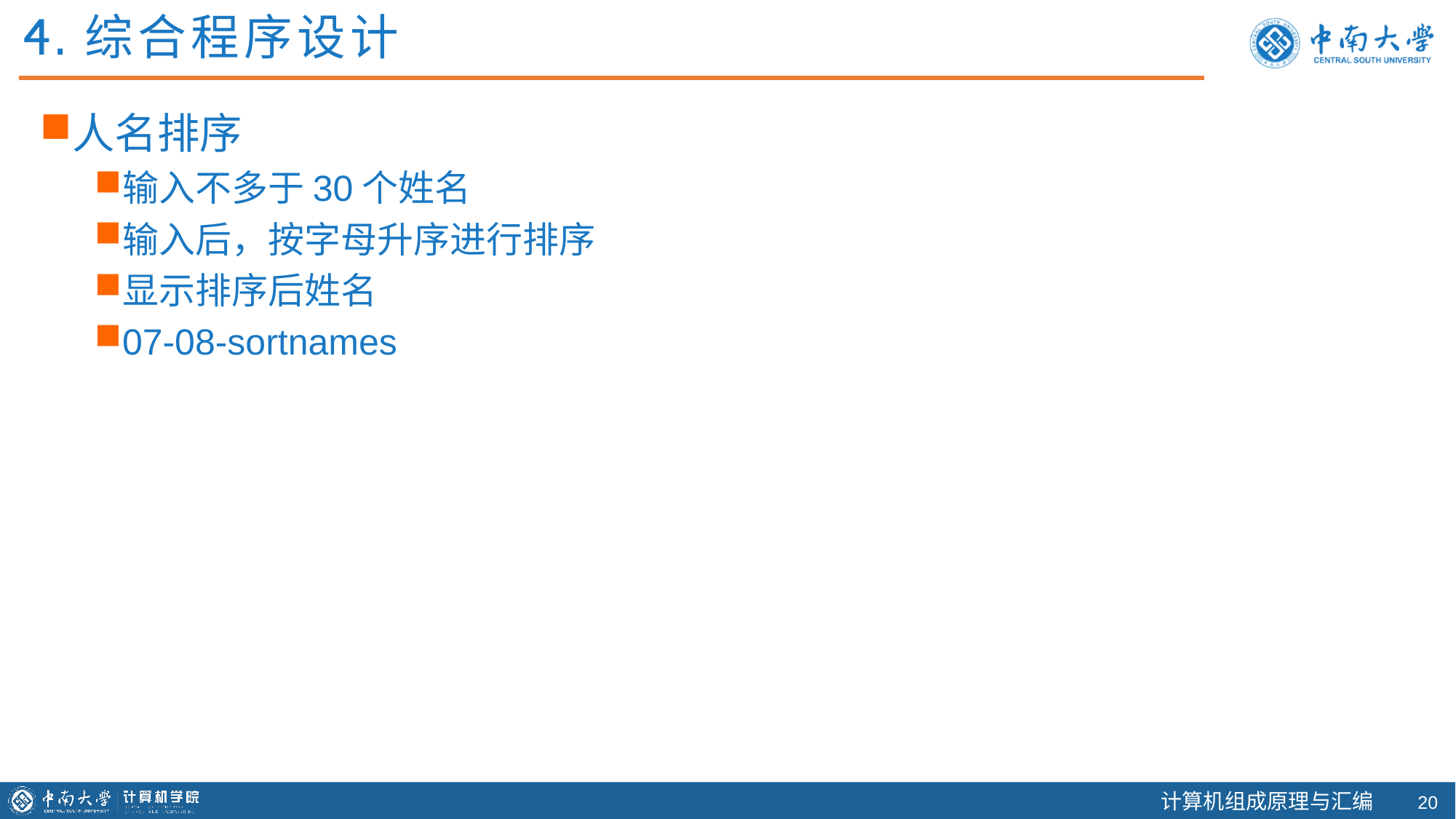

4.综合程序设计
人名排序
输入不多于30个姓名
输入后，按字母升序进行排序
显示排序后姓名
07-08-sortnames
20